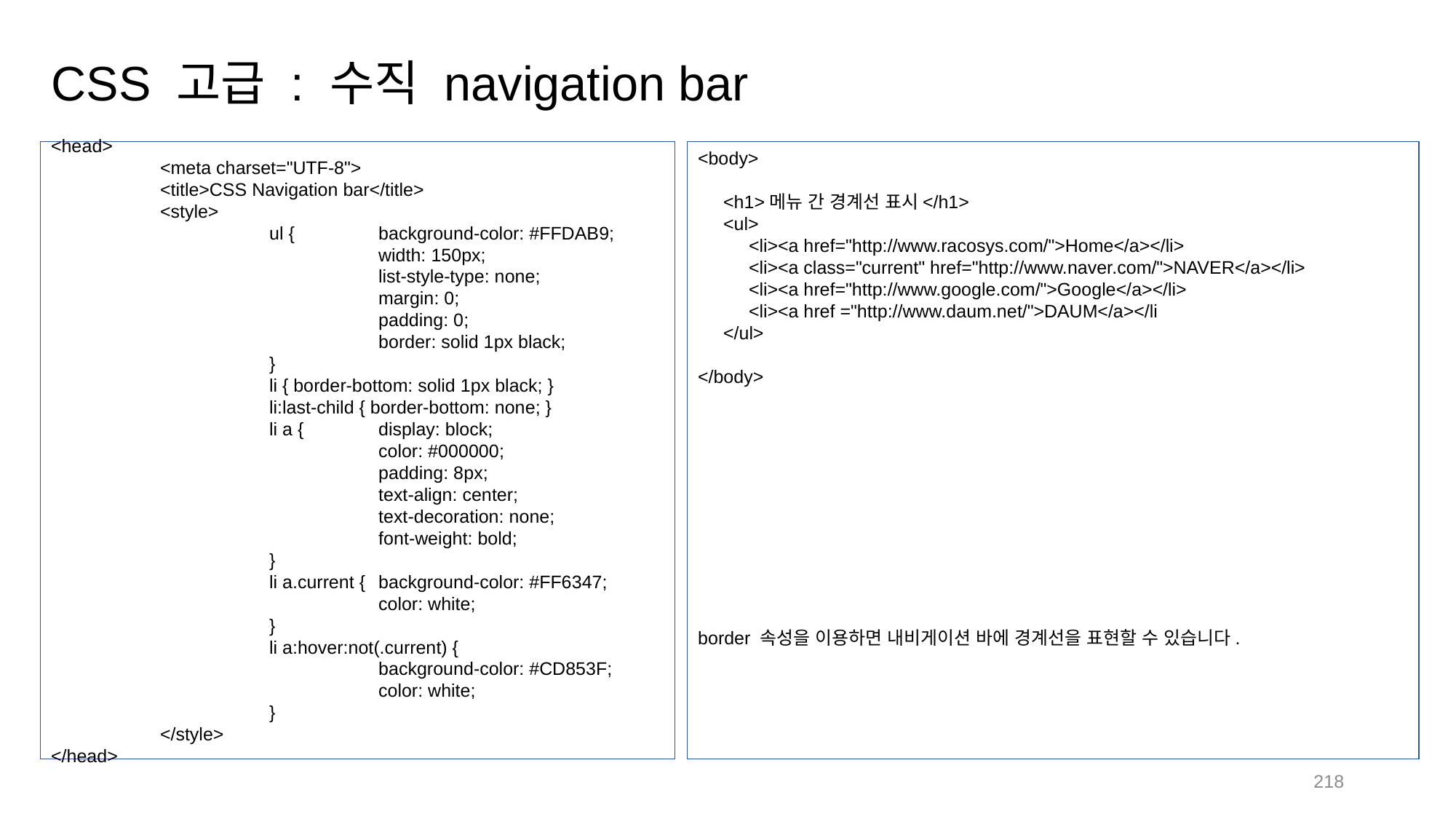

# CSS 고급 : 수직 navigation bar
<head>
	<meta charset="UTF-8">
	<title>CSS Navigation bar</title>
	<style>
		ul {	background-color: #FFDAB9;
			width: 150px;
			list-style-type: none;
			margin: 0;
			padding: 0;
			border: solid 1px black;
		}
		li { border-bottom: solid 1px black; }
		li:last-child { border-bottom: none; }
		li a {	display: block;
			color: #000000;
			padding: 8px;
			text-align: center;
			text-decoration: none;
			font-weight: bold;
		}
		li a.current {	background-color: #FF6347;
			color: white;
		}
		li a:hover:not(.current) {
			background-color: #CD853F;
			color: white;
		}
	</style>
</head>
<body>

     <h1>메뉴 간 경계선 표시</h1>
     <ul>
          <li><a href="http://www.racosys.com/">Home</a></li>
          <li><a class="current" href="http://www.naver.com/">NAVER</a></li>
          <li><a href="http://www.google.com/">Google</a></li>
          <li><a href ="http://www.daum.net/">DAUM</a></li
     </ul>

</body>

border 속성을 이용하면 내비게이션 바에 경계선을 표현할 수 있습니다.
218